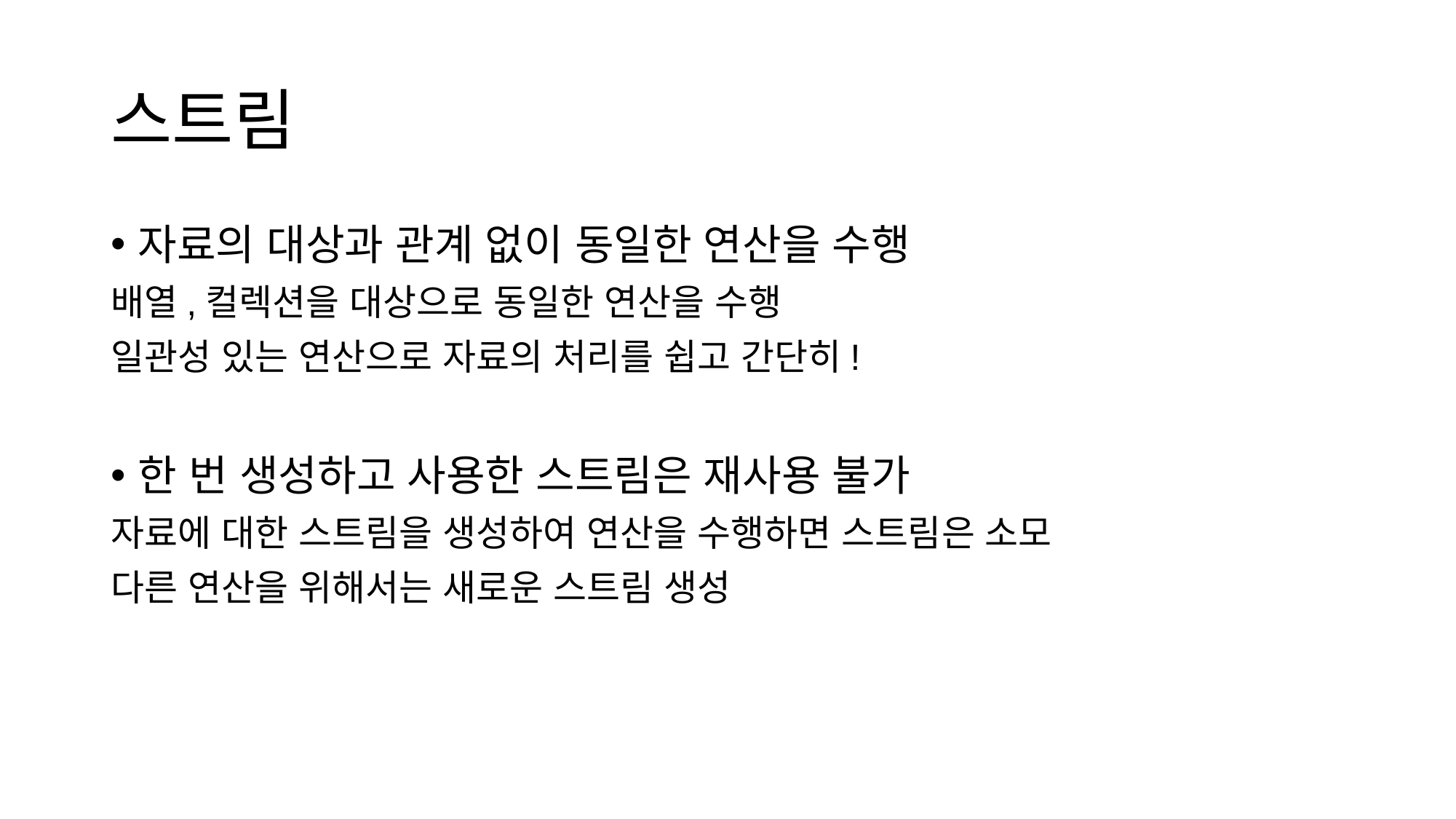

# 스트림
자료의 대상과 관계 없이 동일한 연산을 수행
배열,컬렉션을 대상으로 동일한 연산을 수행
일관성 있는 연산으로 자료의 처리를 쉽고 간단히!

한 번 생성하고 사용한 스트림은 재사용 불가
자료에 대한 스트림을 생성하여 연산을 수행하면 스트림은 소모
다른 연산을 위해서는 새로운 스트림 생성